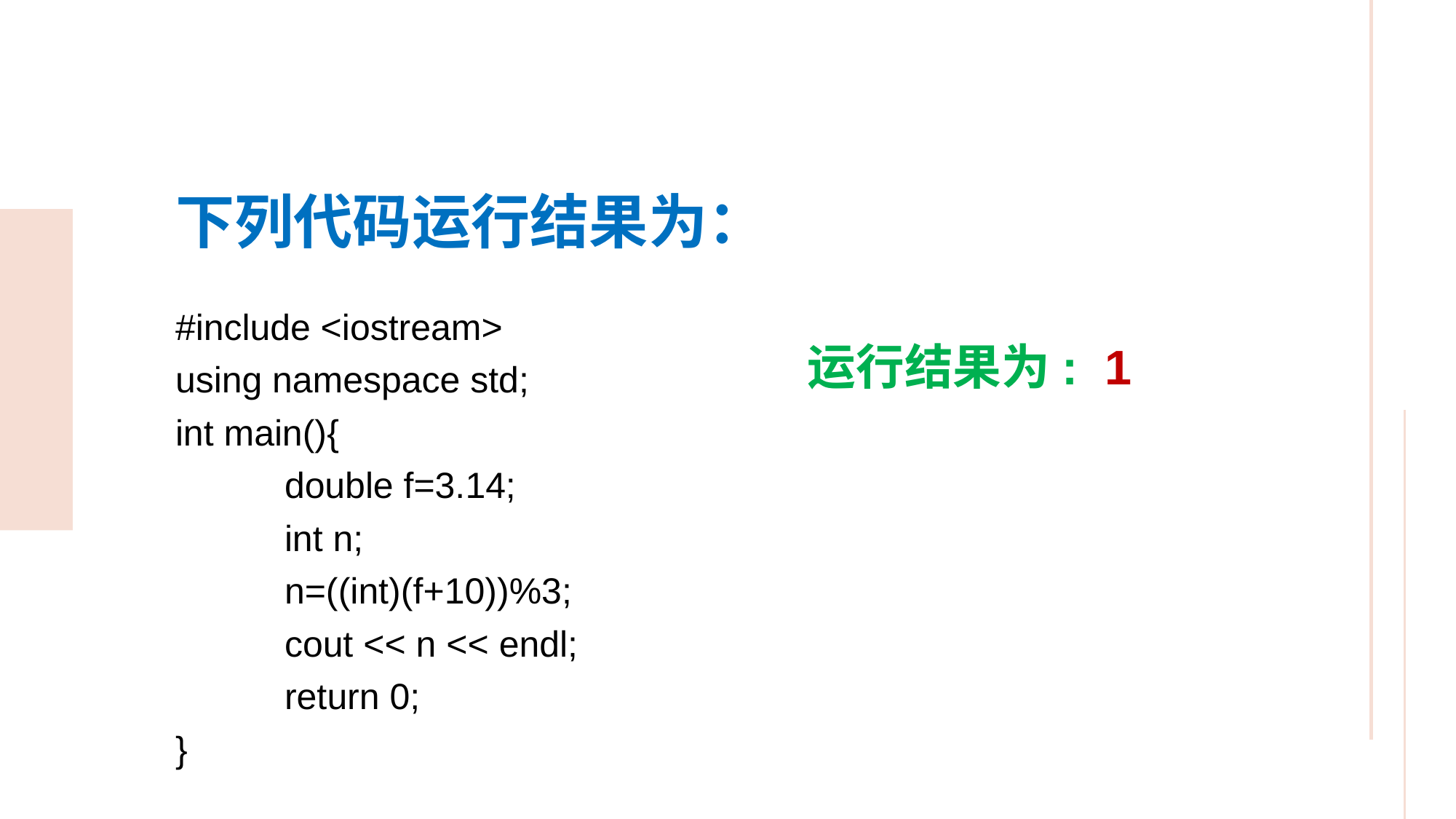

下列代码运行结果为：
#include <iostream>
using namespace std;
int main(){
	double f=3.14;
	int n;
	n=((int)(f+10))%3;
	cout << n << endl;
	return 0;
}
运行结果为:  1